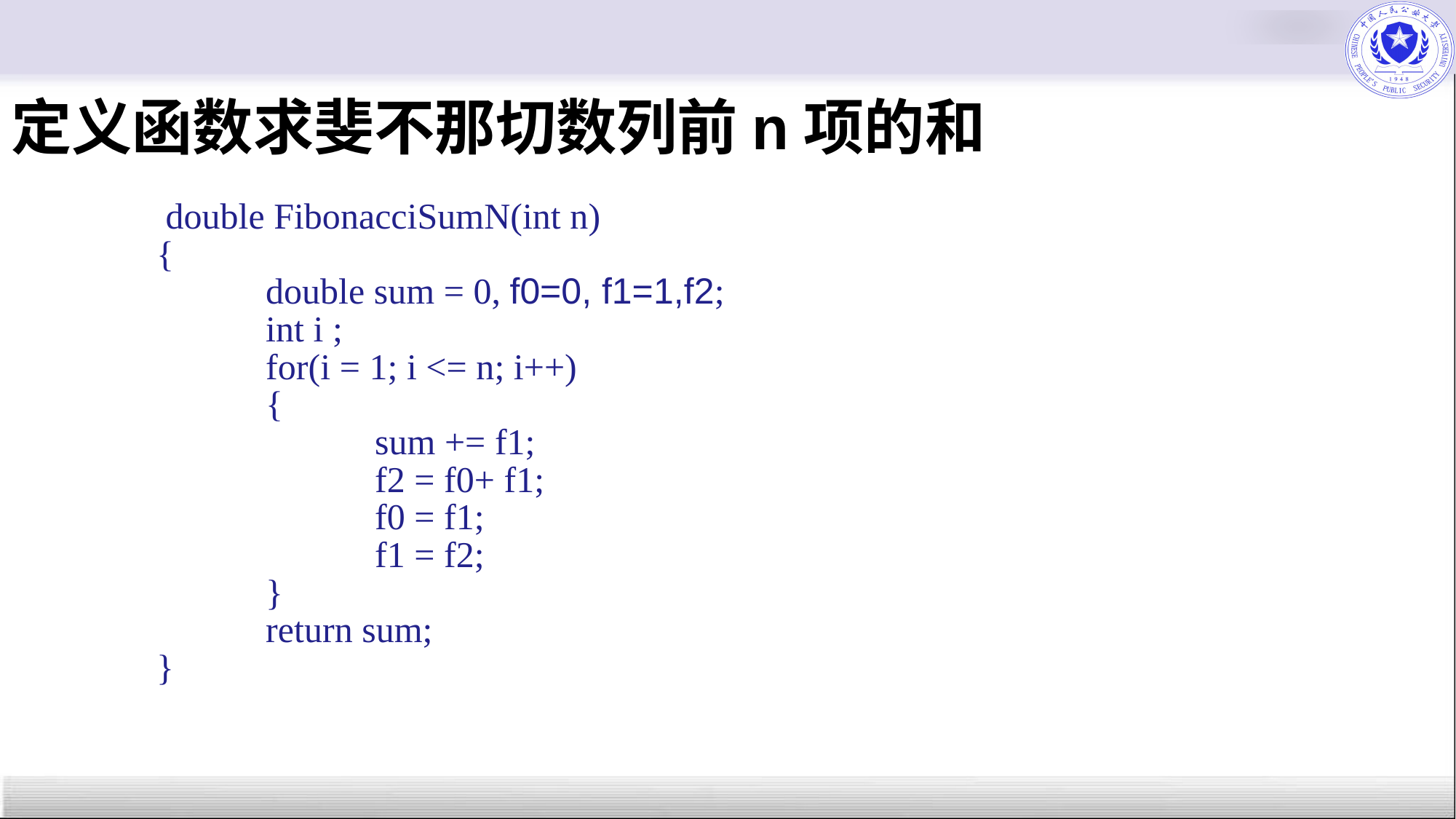

# 定义函数求斐不那切数列前n项的和
 double FibonacciSumN(int n)
{
	double sum = 0, f0=0, f1=1,f2;
	int i ;
	for(i = 1; i <= n; i++)
	{
		sum += f1;
		f2 = f0+ f1;
		f0 = f1;
		f1 = f2;
	}
	return sum;
}